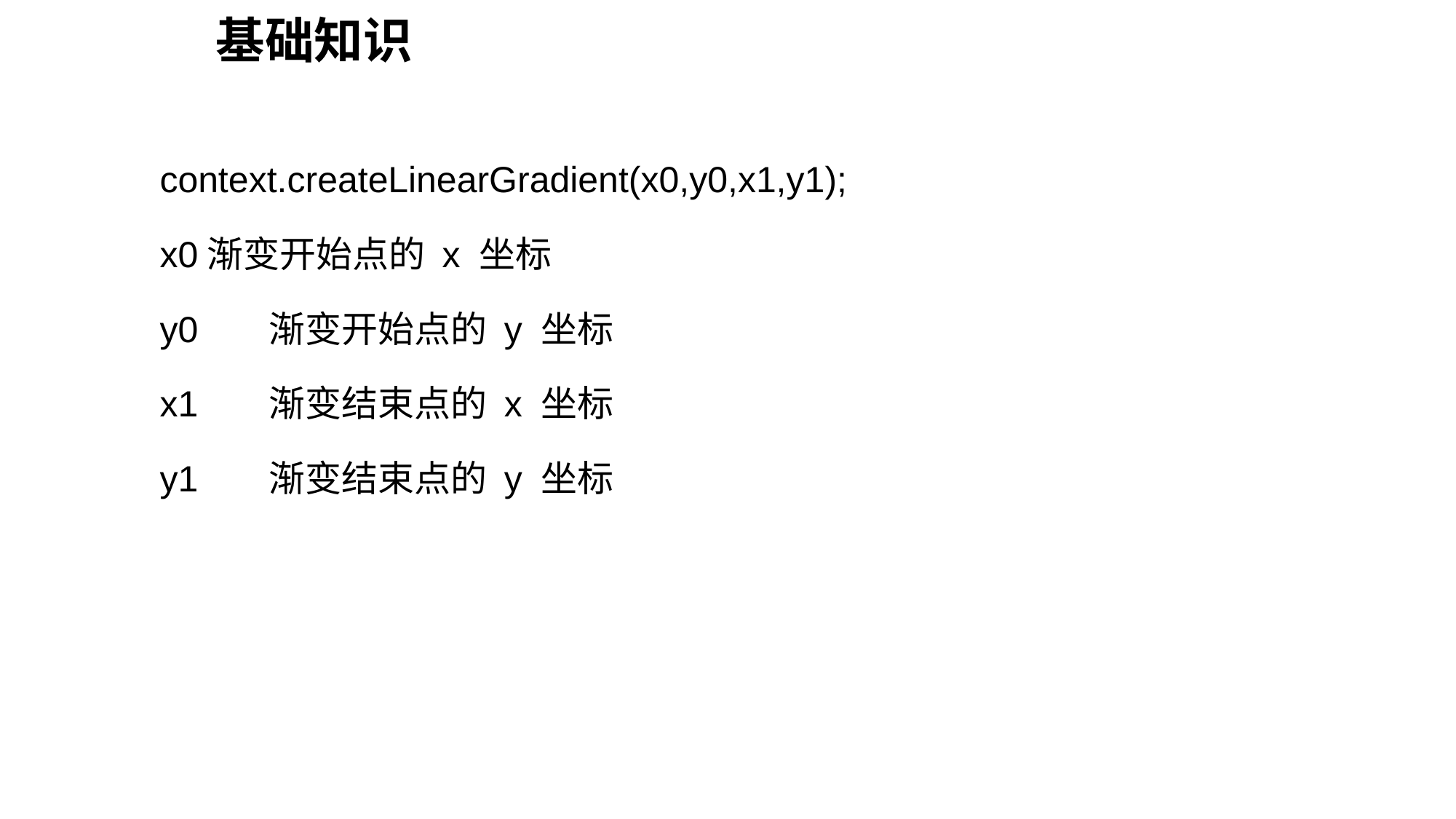

# 基础知识
context.createLinearGradient(x0,y0,x1,y1);
x0渐变开始点的 x 坐标
y0	渐变开始点的 y 坐标
x1	渐变结束点的 x 坐标
y1	渐变结束点的 y 坐标